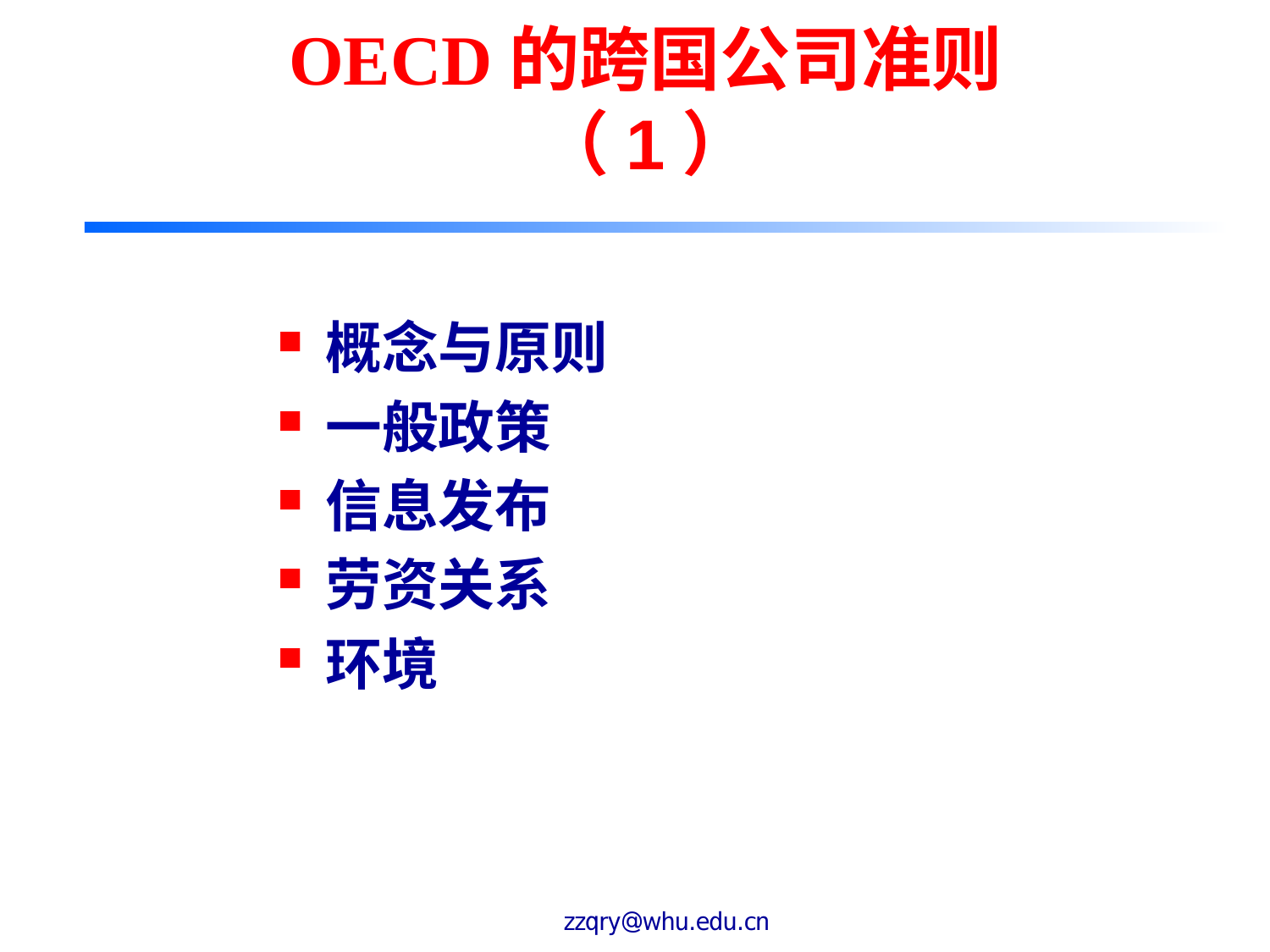

# OECD的跨国公司准则（1）
概念与原则
一般政策
信息发布
劳资关系
环境

zzqry@whu.edu.cn